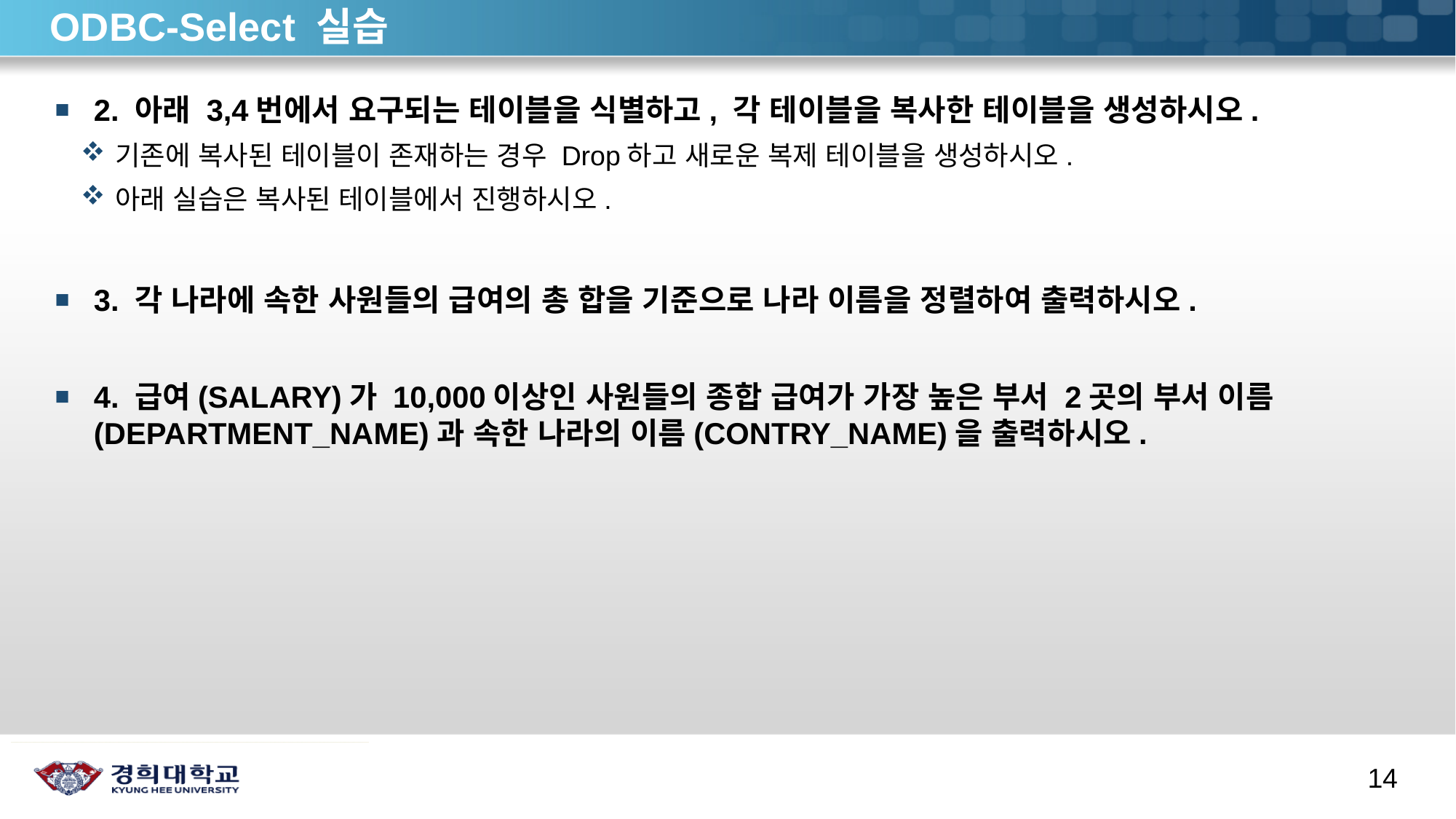

# ODBC-Select 실습
2. 아래 3,4번에서 요구되는 테이블을 식별하고, 각 테이블을 복사한 테이블을 생성하시오.
기존에 복사된 테이블이 존재하는 경우 Drop하고 새로운 복제 테이블을 생성하시오.
아래 실습은 복사된 테이블에서 진행하시오.

3. 각 나라에 속한 사원들의 급여의 총 합을 기준으로 나라 이름을 정렬하여 출력하시오.

4. 급여(SALARY)가 10,000이상인 사원들의 종합 급여가 가장 높은 부서 2곳의 부서 이름(DEPARTMENT_NAME)과 속한 나라의 이름(CONTRY_NAME)을 출력하시오.